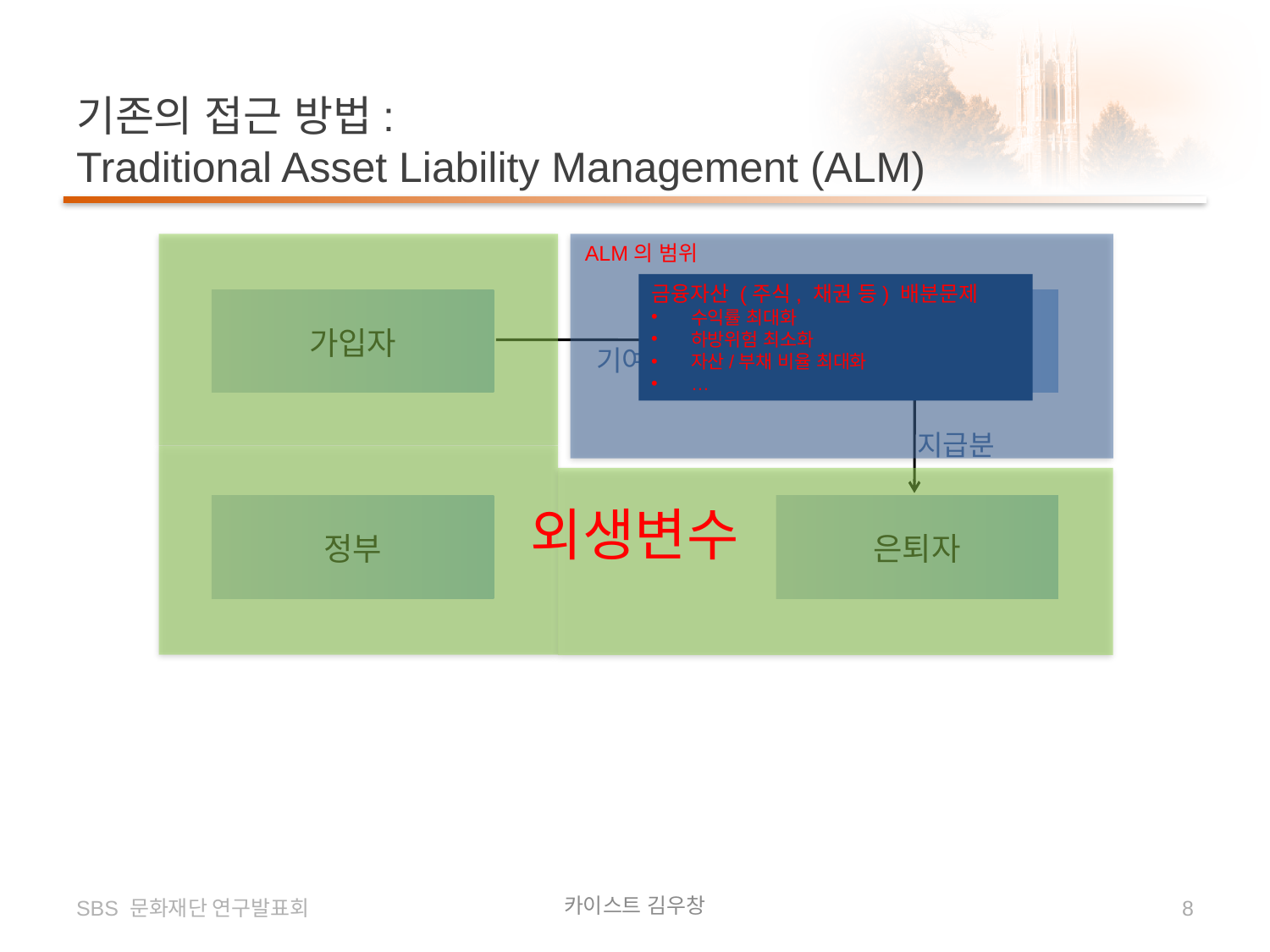

# 기존의 접근 방법: Traditional Asset Liability Management (ALM)

외생변수

ALM의 범위
|  |  |  |  |  |  |
| --- | --- | --- | --- | --- | --- |
| 가입자 |  | 기여분 |  | 국민연금 |  |
|  |  |  |  |  | 지급분 |
|  |  |  |  |  |  |
| 정부 |  |  |  | 은퇴자 |  |
|  |  |  |  |  |  |
|  |  |  |  |  |  |
금융자산 (주식, 채권 등) 배분문제
수익률 최대화
하방위험 최소화
자산/부채 비율 최대화
…
SBS 문화재단 연구발표회
카이스트 김우창
8